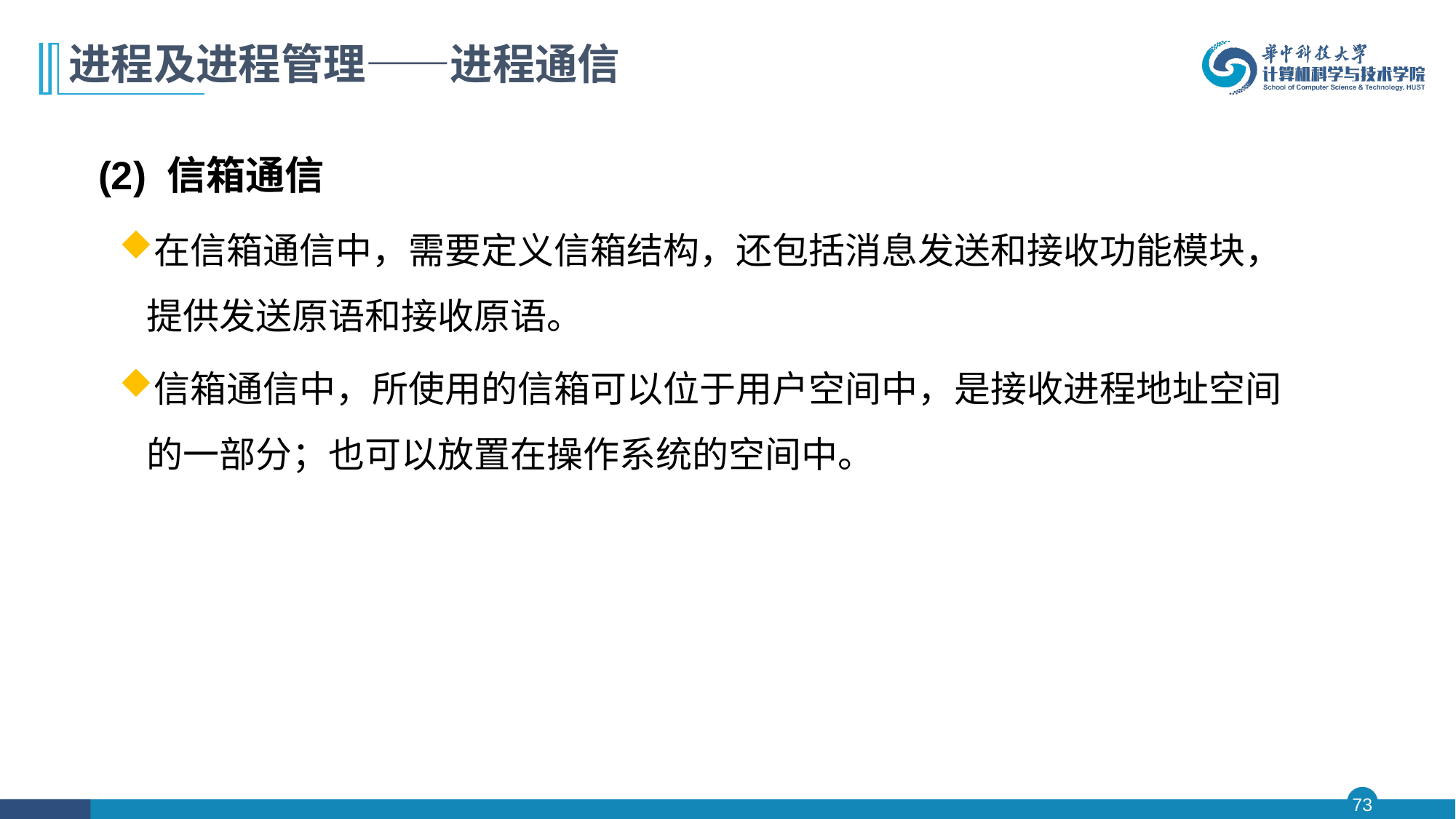

# 进程及进程管理——进程通信
(2) 信箱通信
在信箱通信中，需要定义信箱结构，还包括消息发送和接收功能模块，提供发送原语和接收原语。
信箱通信中，所使用的信箱可以位于用户空间中，是接收进程地址空间的一部分；也可以放置在操作系统的空间中。